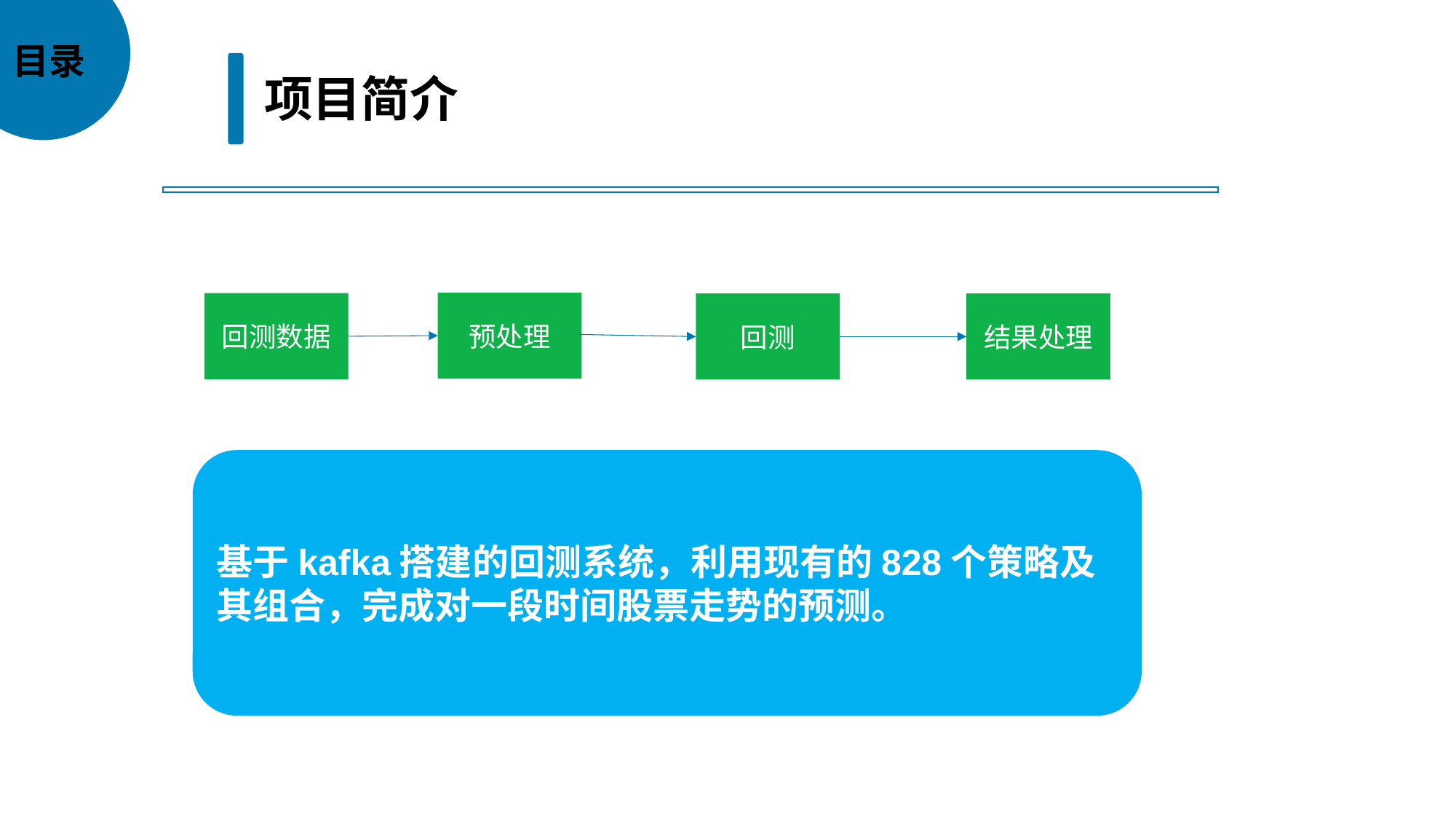

目录

项目简介

预处理
回测数据
回测
结果处理

基于kafka搭建的回测系统，利用现有的828个策略及其组合，完成对一段时间股票走势的预测。